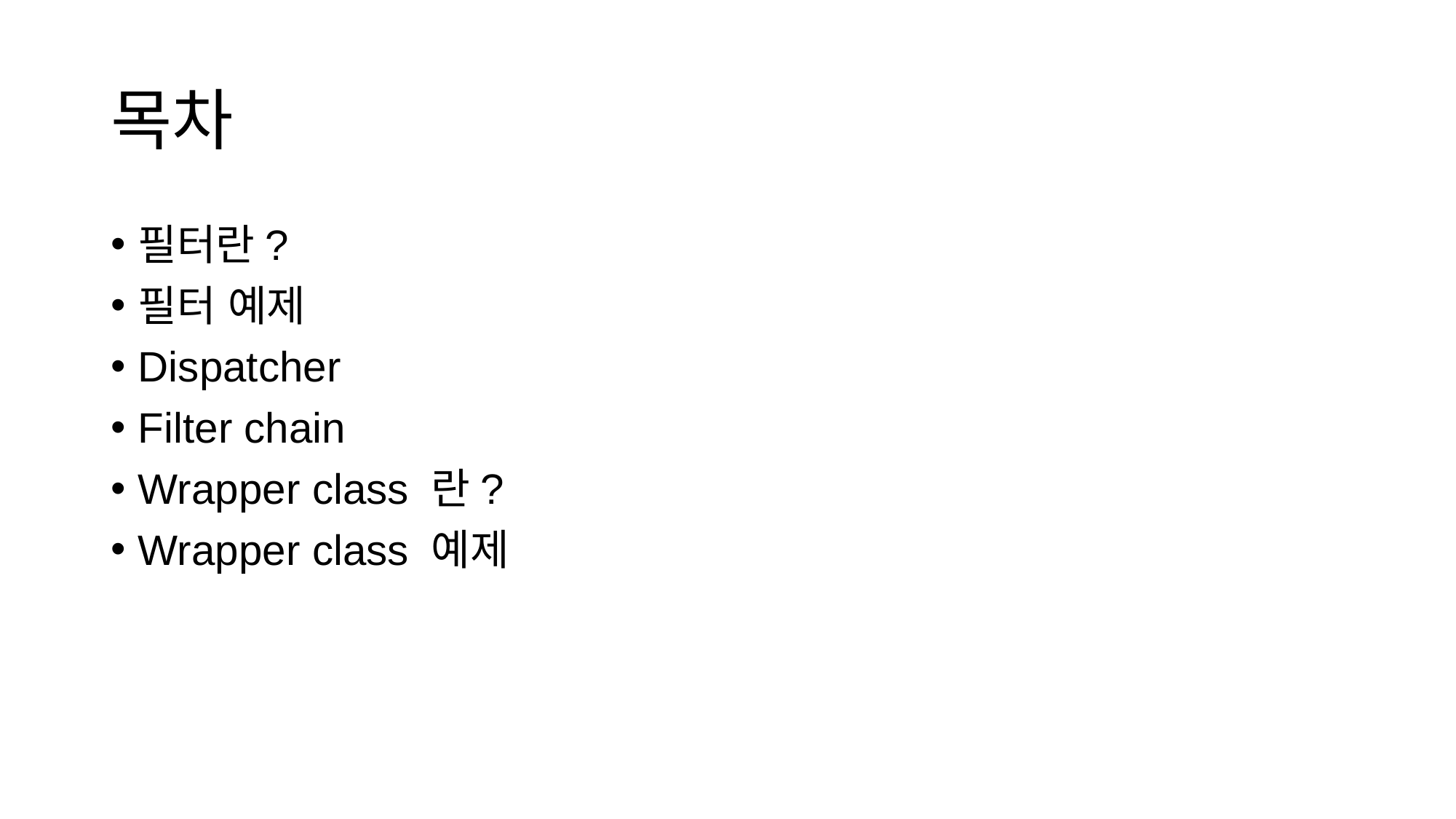

# 목차
필터란?
필터 예제
Dispatcher
Filter chain
Wrapper class 란?
Wrapper class 예제